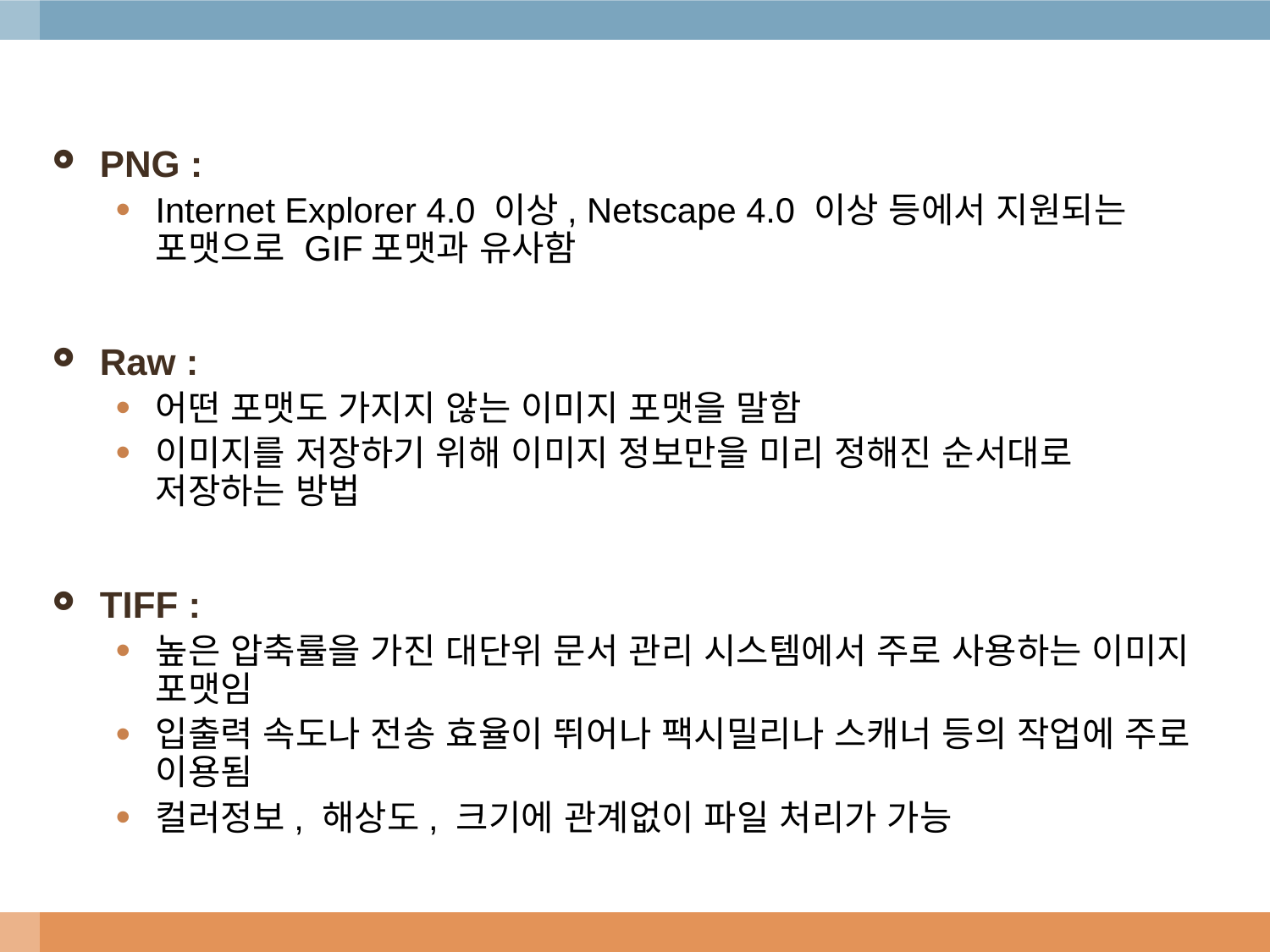

PNG :
Internet Explorer 4.0 이상, Netscape 4.0 이상 등에서 지원되는 포맷으로 GIF포맷과 유사함

Raw :
어떤 포맷도 가지지 않는 이미지 포맷을 말함
이미지를 저장하기 위해 이미지 정보만을 미리 정해진 순서대로 저장하는 방법

TIFF :
높은 압축률을 가진 대단위 문서 관리 시스템에서 주로 사용하는 이미지 포맷임
입출력 속도나 전송 효율이 뛰어나 팩시밀리나 스캐너 등의 작업에 주로 이용됨
컬러정보, 해상도, 크기에 관계없이 파일 처리가 가능